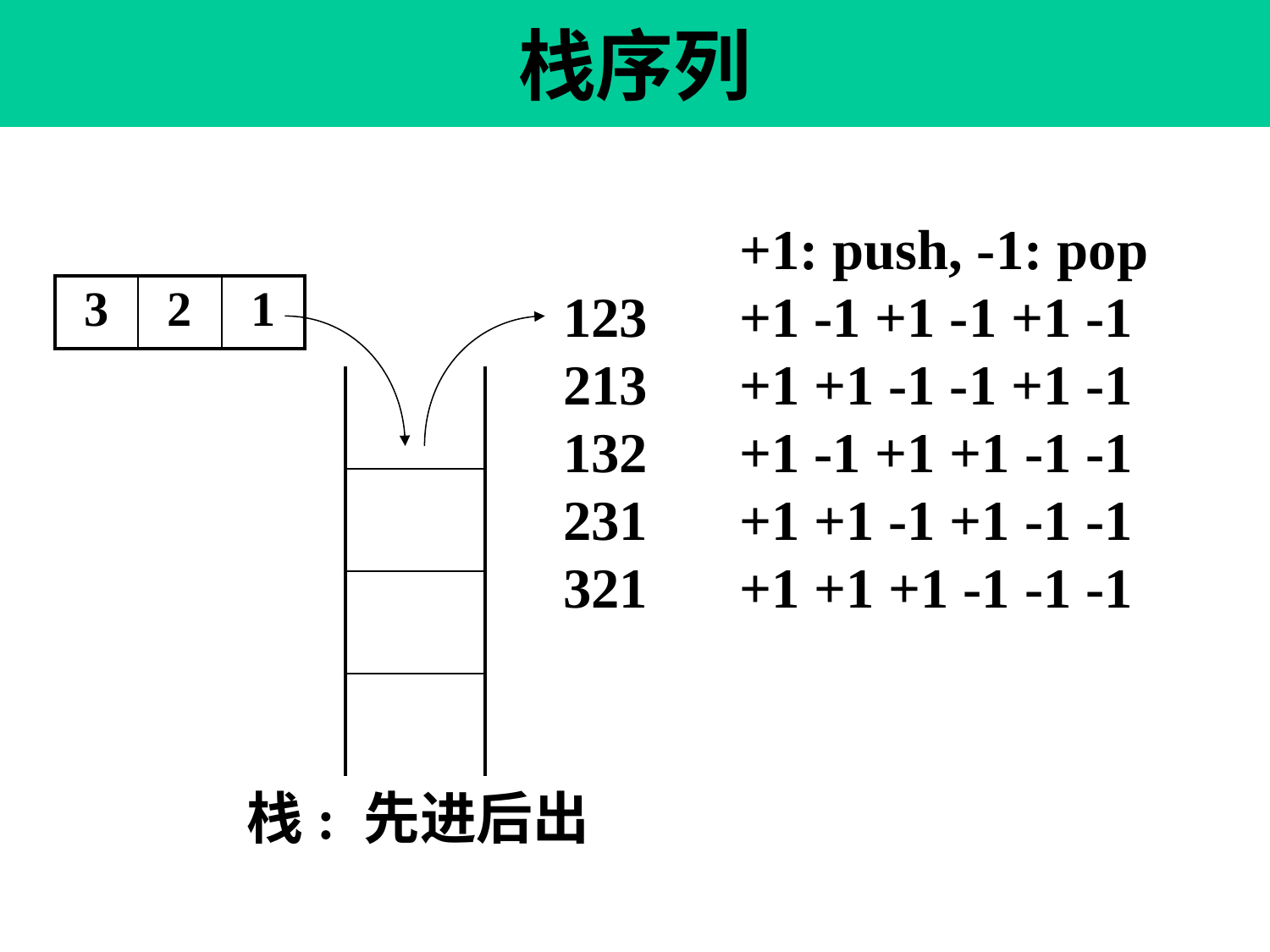

# 栈序列
+1: push, -1: pop
+1 -1 +1 -1 +1 -1
+1 +1 -1 -1 +1 -1
+1 -1 +1 +1 -1 -1
+1 +1 -1 +1 -1 -1
+1 +1 +1 -1 -1 -1
123
213
132
231
321
| 3 | 2 | 1 |
| --- | --- | --- |

|  |
| --- |
|  |
|  |
|  |
栈: 先进后出